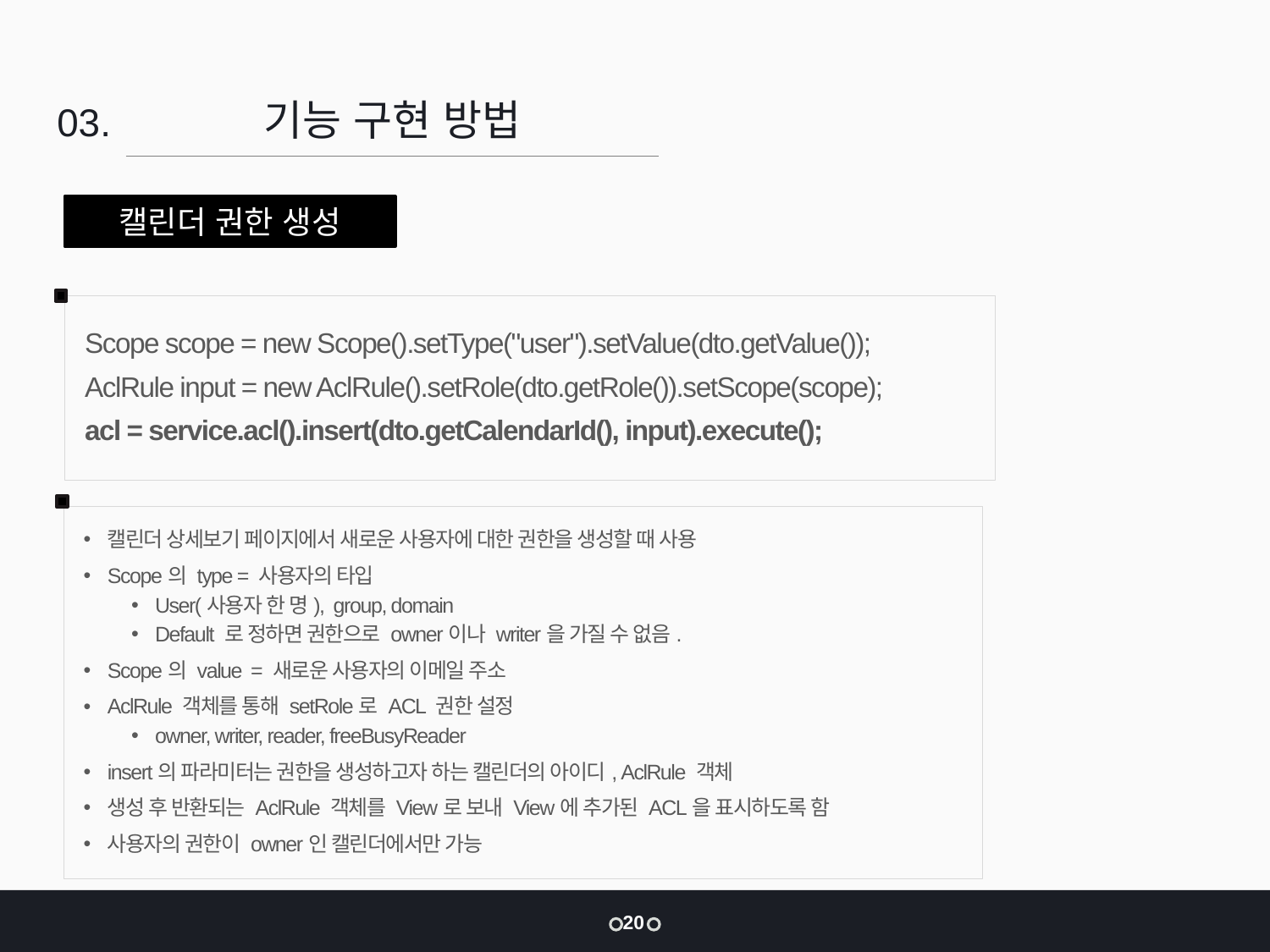

기능 구현 방법
03.
캘린더 권한 생성

Scope scope = new Scope().setType("user").setValue(dto.getValue());
AclRule input = new AclRule().setRole(dto.getRole()).setScope(scope);
acl = service.acl().insert(dto.getCalendarId(), input).execute();

캘린더 상세보기 페이지에서 새로운 사용자에 대한 권한을 생성할 때 사용
Scope의 type = 사용자의 타입
User(사용자 한 명),  group, domain
Default 로 정하면 권한으로 owner이나 writer을 가질 수 없음.
Scope의 value  = 새로운 사용자의 이메일 주소
AclRule 객체를 통해 setRole로 ACL 권한 설정
owner, writer, reader, freeBusyReader
insert의 파라미터는 권한을 생성하고자 하는 캘린더의 아이디, AclRule 객체
생성 후 반환되는 AclRule 객체를 View로 보내 View에 추가된 ACL을 표시하도록 함
사용자의 권한이 owner인 캘린더에서만 가능
20